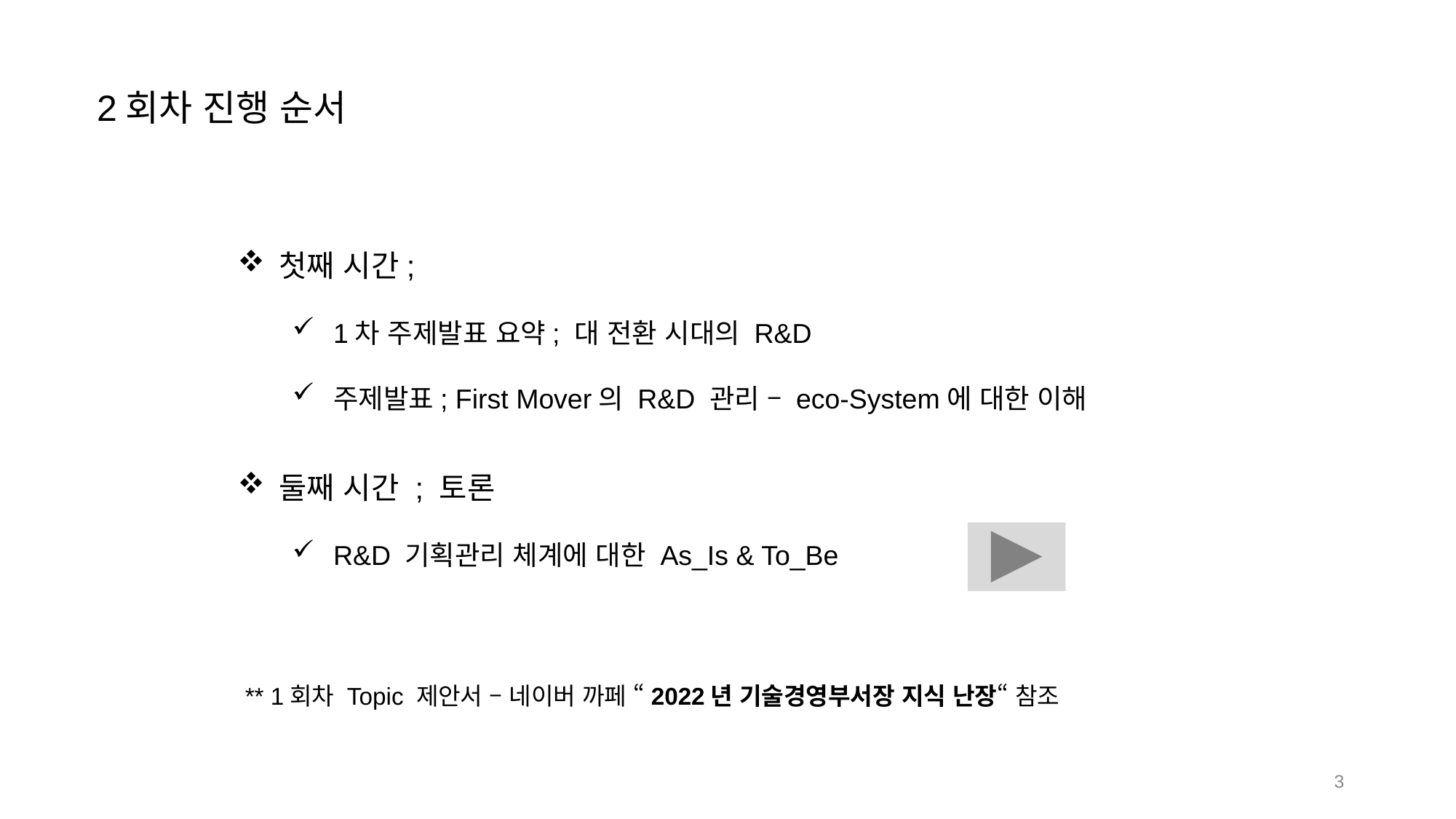

2회차 진행 순서
첫째 시간;
1차 주제발표 요약; 대 전환 시대의 R&D
주제발표; First Mover의 R&D 관리 – eco-System에 대한 이해
둘째 시간 ; 토론
R&D 기획관리 체계에 대한 As_Is & To_Be

** 1회차 Topic 제안서 – 네이버 까페 “2022년 기술경영부서장 지식 난장“ 참조
3